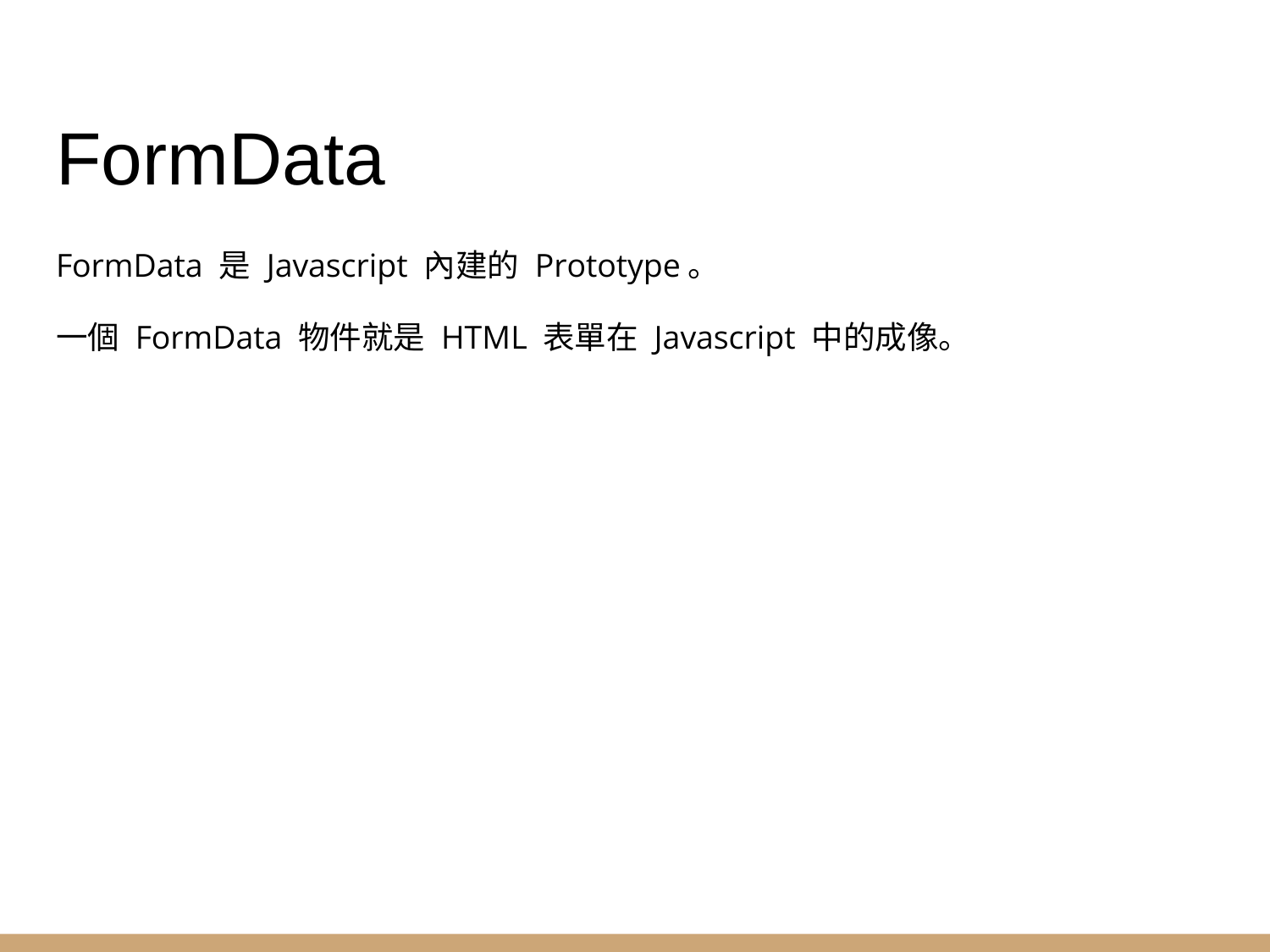

# FormData
FormData 是 Javascript 內建的 Prototype。
一個 FormData 物件就是 HTML 表單在 Javascript 中的成像。